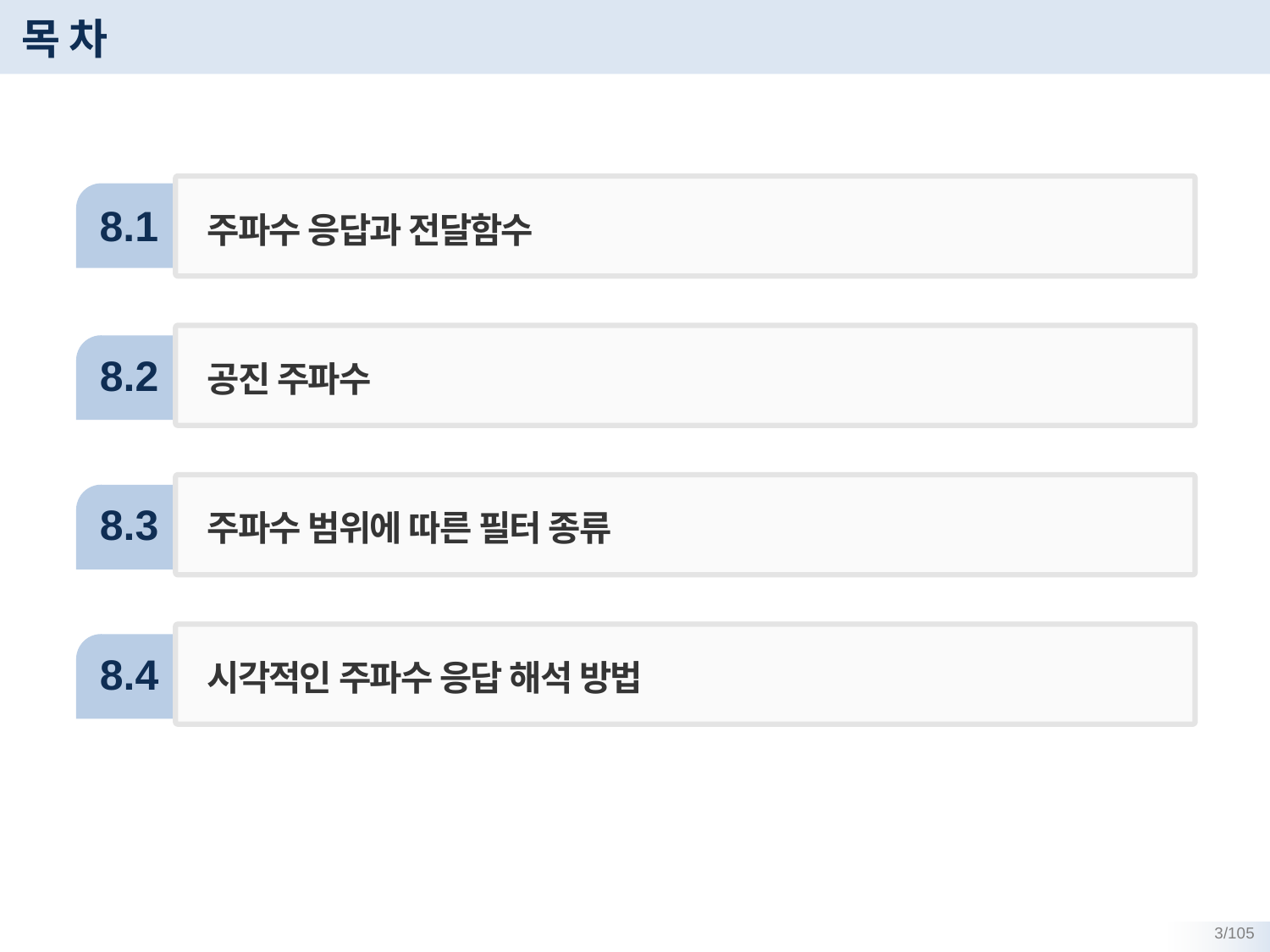

# 목 차

8.1
주파수 응답과 전달함수

공진 주파수
8.2

주파수 범위에 따른 필터 종류
8.3

시각적인 주파수 응답 해석 방법
8.4